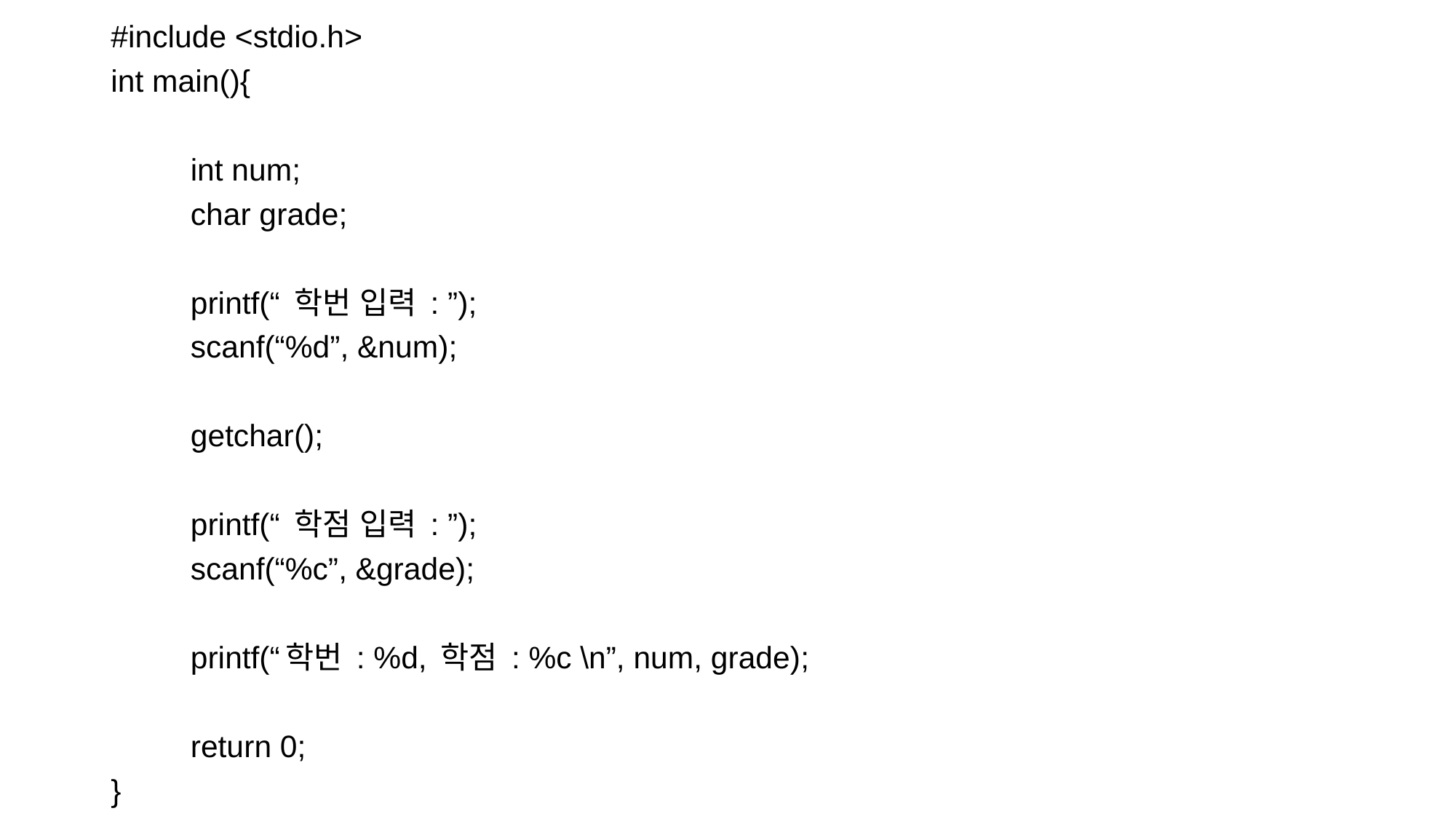

#include <stdio.h>
int main(){

	int num;
	char grade;

	printf(“ 학번 입력 : ”);
	scanf(“%d”, &num);

	getchar();

	printf(“ 학점 입력 : ”);
	scanf(“%c”, &grade);

	printf(“학번 : %d, 학점 : %c \n”, num, grade);

	return 0;
}